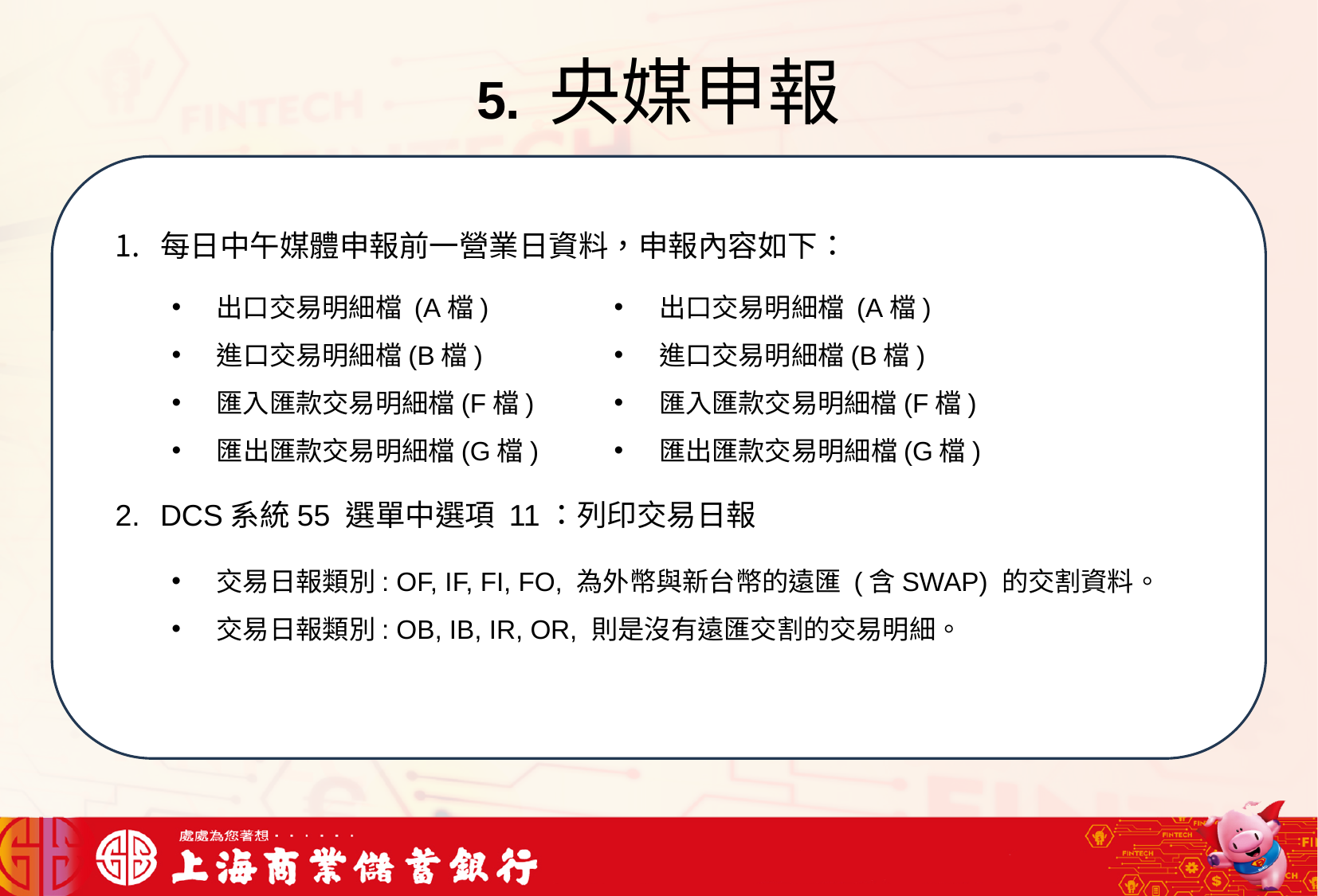

# 5. 央媒申報
我們可以將信用卡相關資料存在一個檔案中，將這些檔案中的文字進行詞向量的轉換，把文字轉成數字向量存在向量資料庫中，透過檢索器在向量資料庫搜尋與用戶問題最接近的資訊，透過生成器，生成最合適的答案回覆用戶
每日中午媒體申報前一營業日資料，申報內容如下：

DCS系統55 選單中選項 11：列印交易日報

出口交易明細檔 (A檔)
進口交易明細檔(B檔)
匯入匯款交易明細檔(F檔)
匯出匯款交易明細檔(G檔)
出口交易明細檔 (A檔)
進口交易明細檔(B檔)
匯入匯款交易明細檔(F檔)
匯出匯款交易明細檔(G檔)

交易日報類別: OF, IF, FI, FO, 為外幣與新台幣的遠匯 (含SWAP) 的交割資料。
交易日報類別: OB, IB, IR, OR, 則是沒有遠匯交割的交易明細。